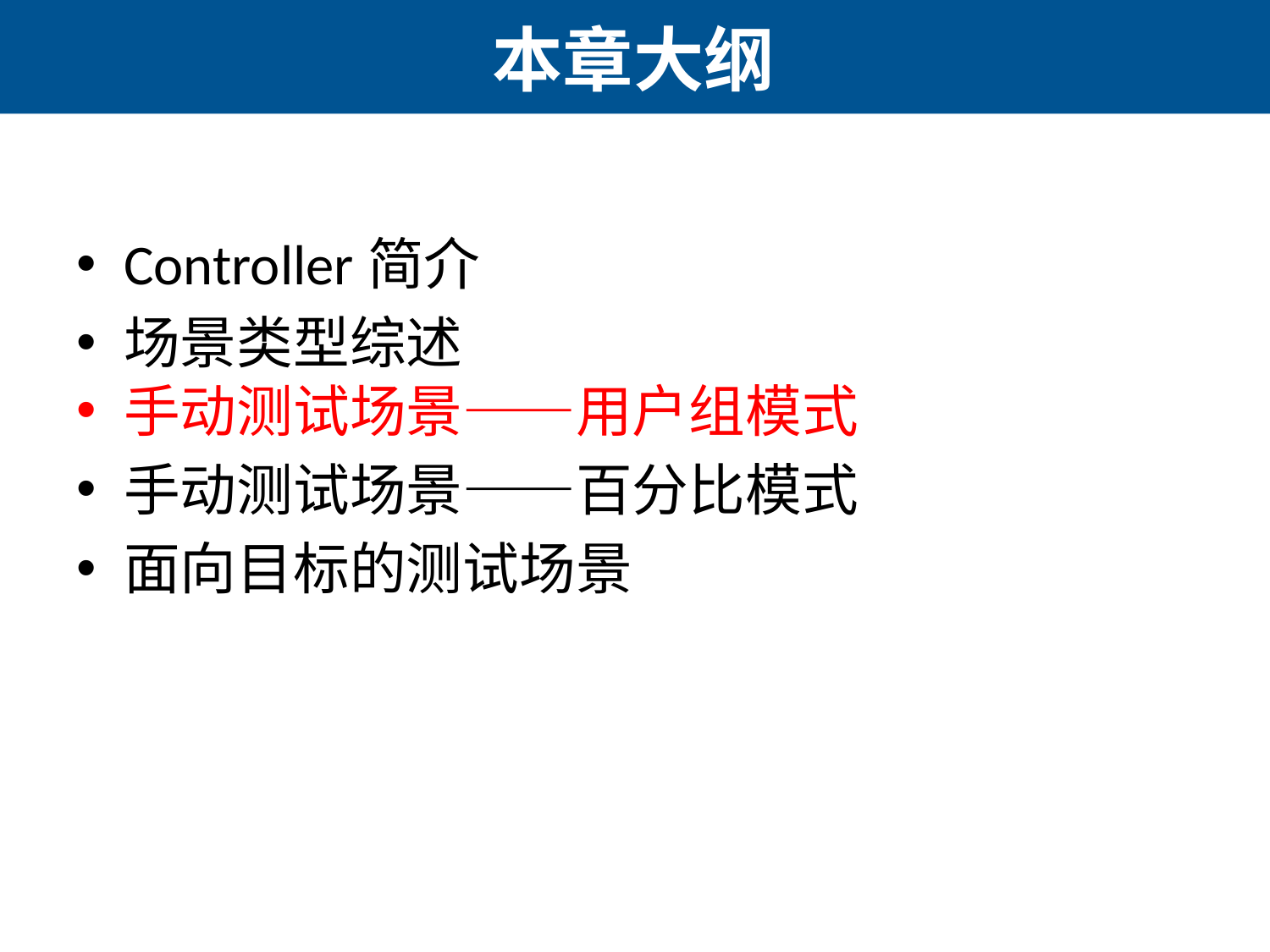

# 本章大纲
Controller简介
场景类型综述
手动测试场景——用户组模式
手动测试场景——百分比模式
面向目标的测试场景